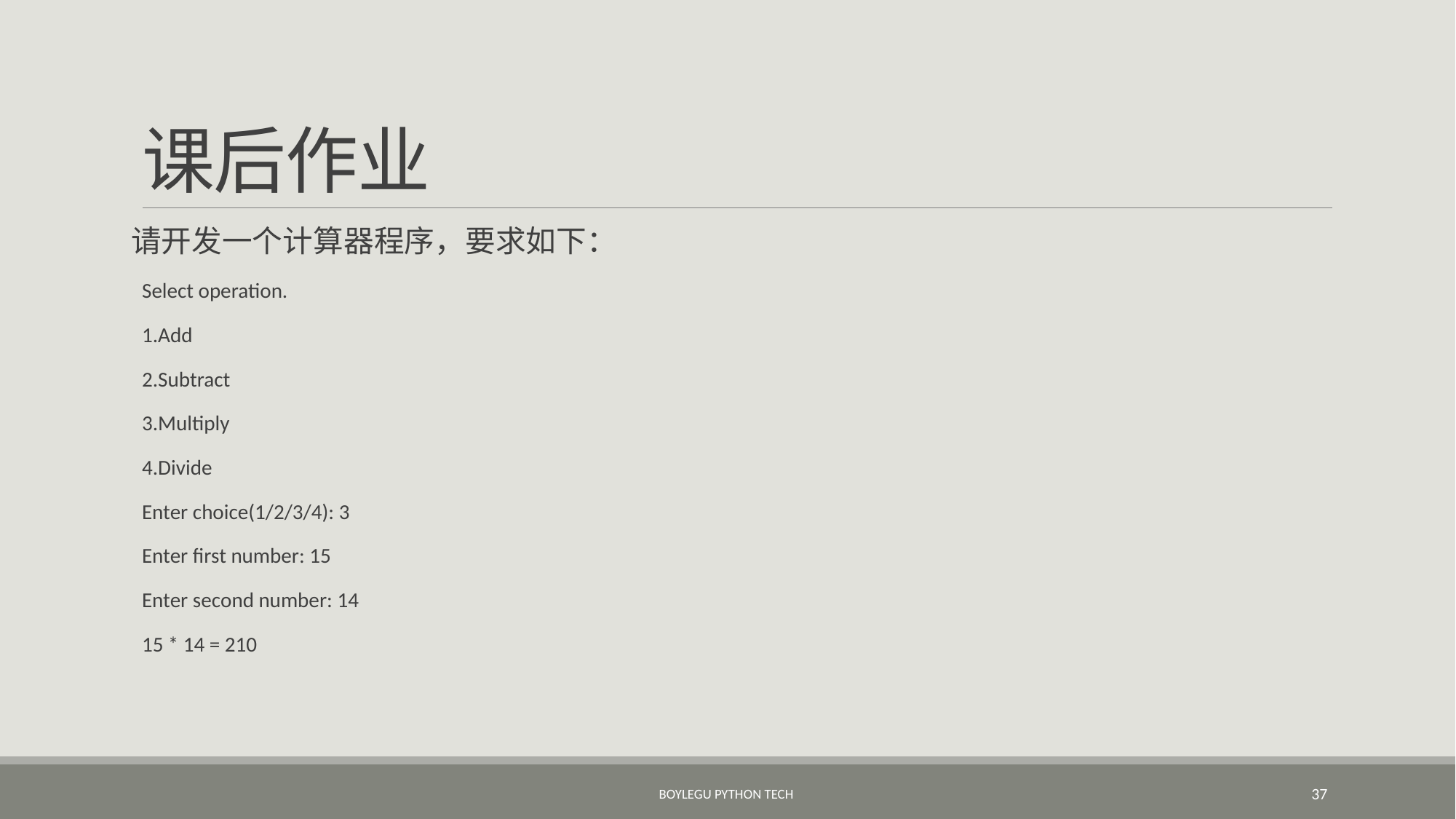

# 课后作业
请开发一个计算器程序，要求如下：
Select operation.
1.Add
2.Subtract
3.Multiply
4.Divide
Enter choice(1/2/3/4): 3
Enter first number: 15
Enter second number: 14
15 * 14 = 210
BoyleGu Python Tech
37